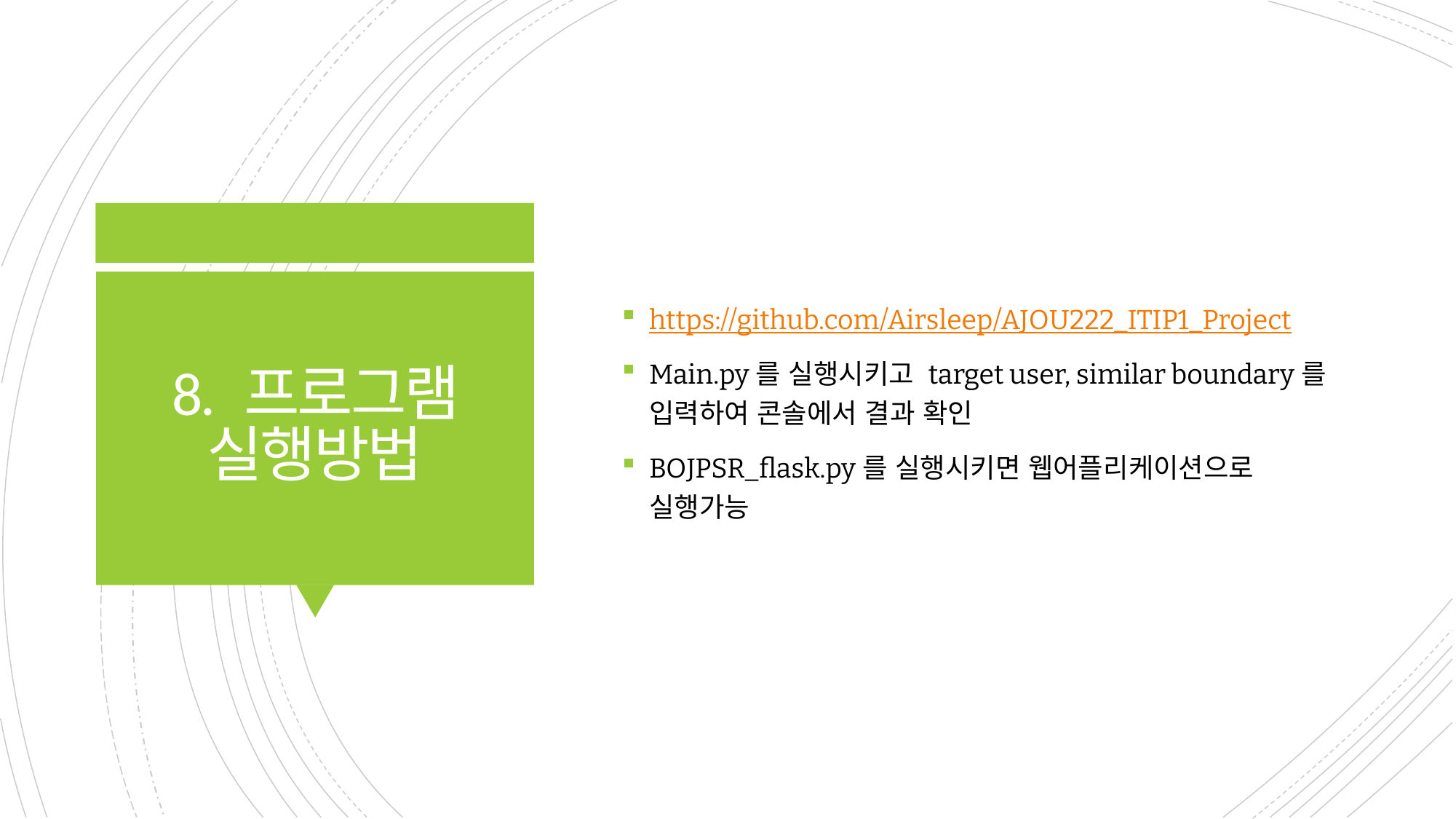

https://github.com/Airsleep/AJOU222_ITIP1_Project
Main.py를 실행시키고 target user, similar boundary를 입력하여 콘솔에서 결과 확인
BOJPSR_flask.py를 실행시키면 웹어플리케이션으로 실행가능
# 8. 프로그램 실행방법